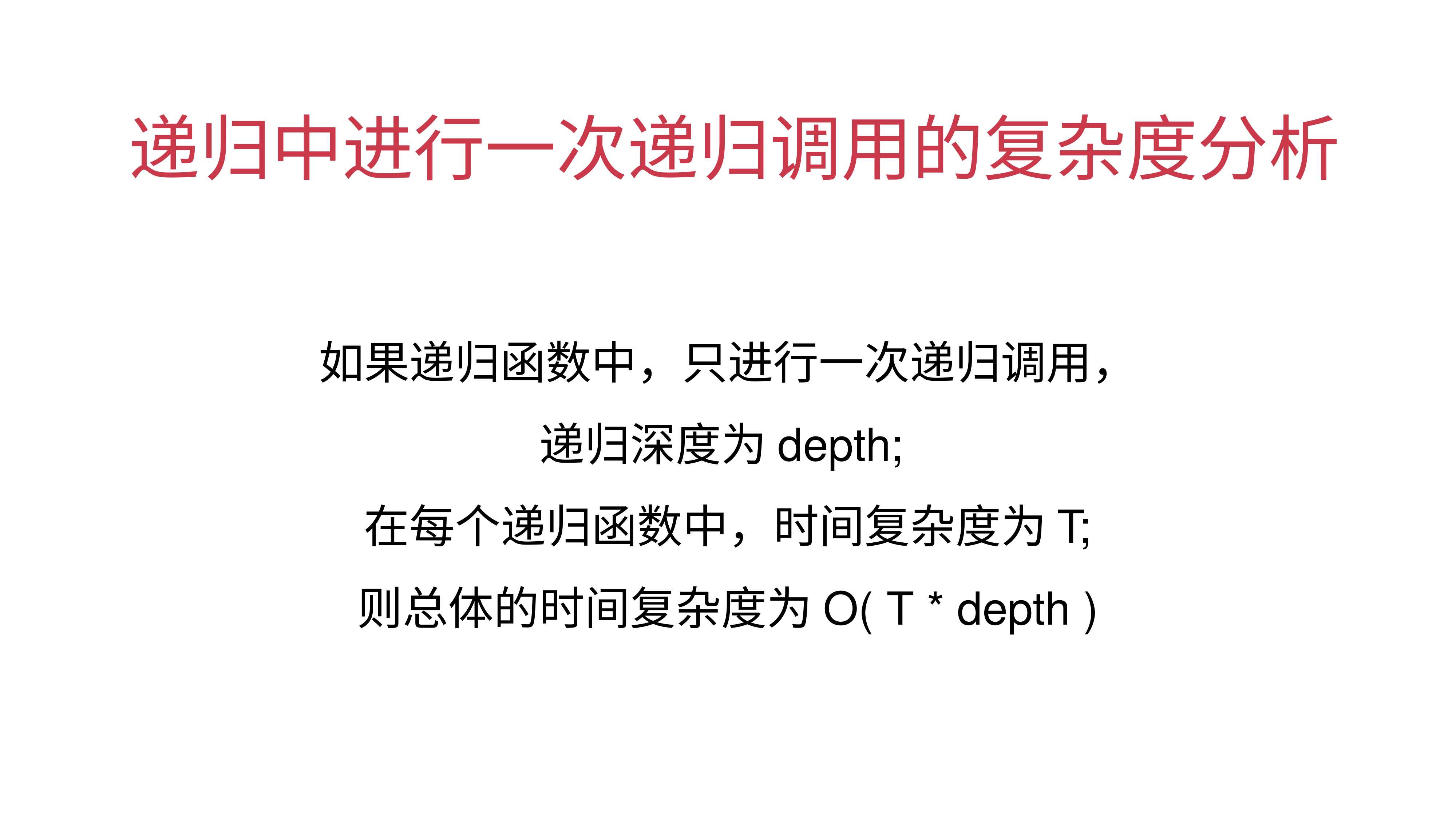

# 递归中进行一次递归调用的复杂度分析
如果递归函数中，只进行一次递归调用，
递归深度为depth;
在每个递归函数中，时间复杂度为T;
则总体的时间复杂度为O( T * depth )